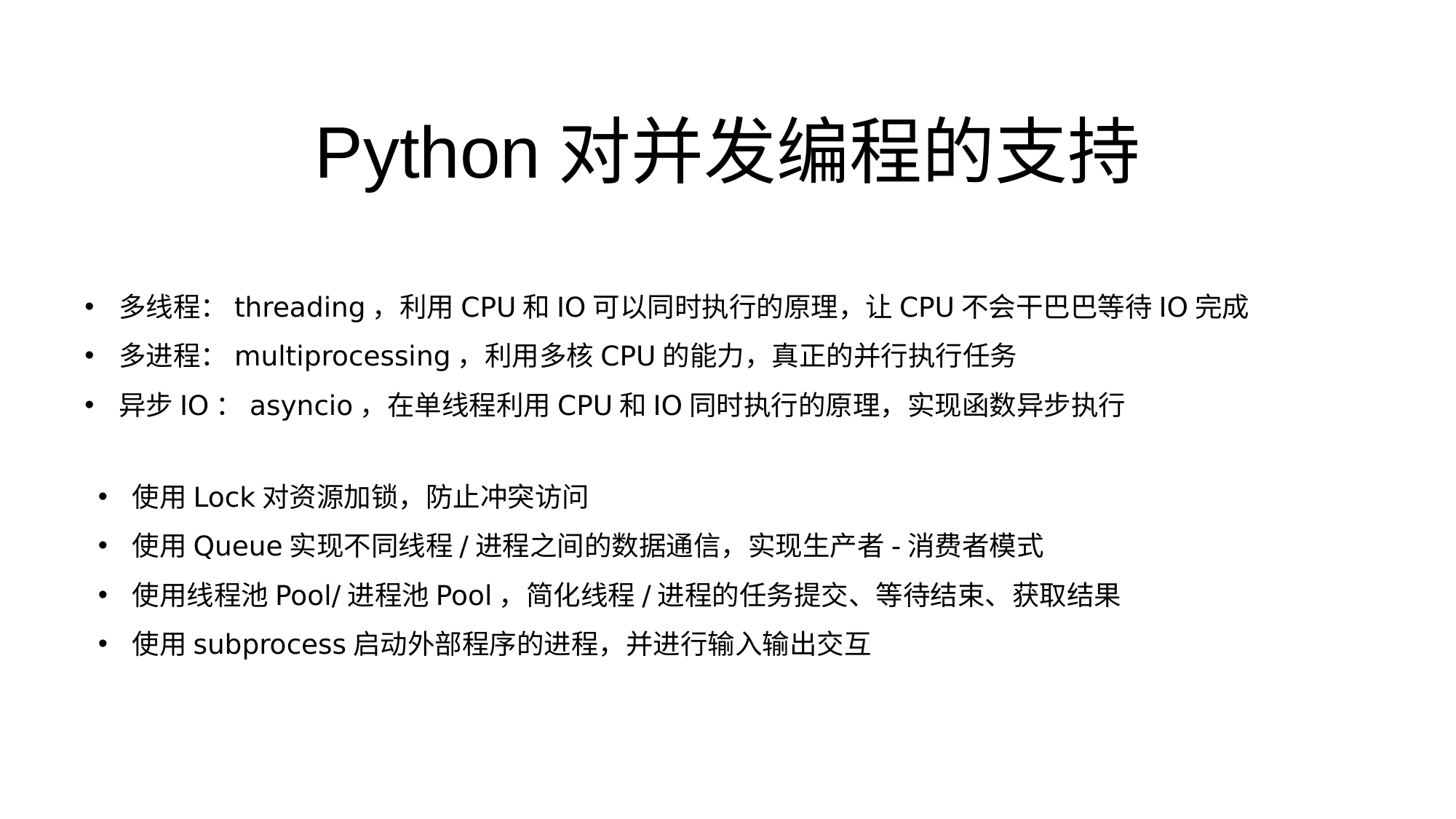

Python对并发编程的支持
多线程：threading，利用CPU和IO可以同时执行的原理，让CPU不会干巴巴等待IO完成
多进程：multiprocessing，利用多核CPU的能力，真正的并行执行任务
异步IO：asyncio，在单线程利用CPU和IO同时执行的原理，实现函数异步执行
使用Lock对资源加锁，防止冲突访问
使用Queue实现不同线程/进程之间的数据通信，实现生产者-消费者模式
使用线程池Pool/进程池Pool，简化线程/进程的任务提交、等待结束、获取结果
使用subprocess启动外部程序的进程，并进行输入输出交互